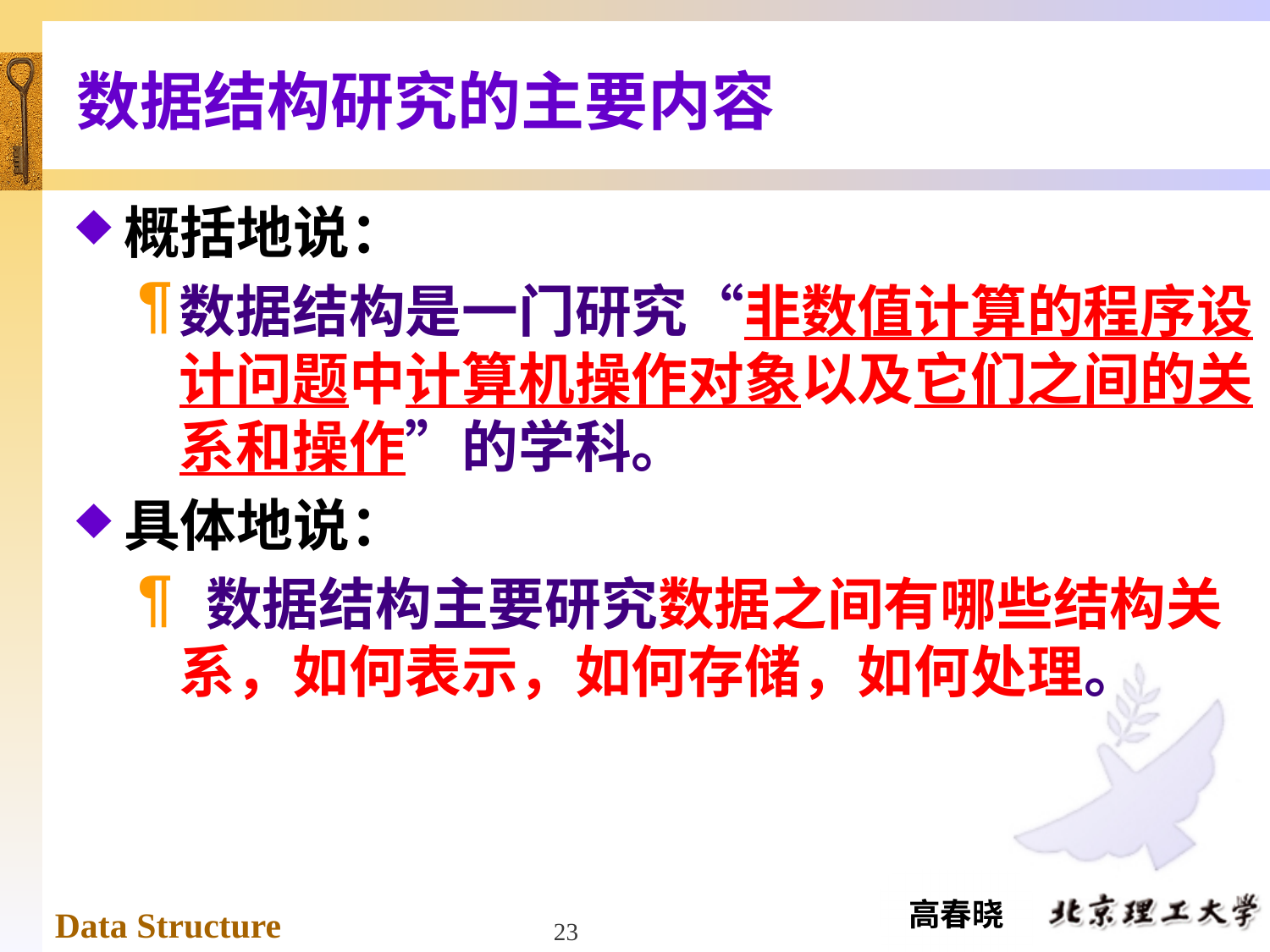

# 数据结构研究的主要内容
概括地说：
数据结构是一门研究“非数值计算的程序设计问题中计算机操作对象以及它们之间的关系和操作”的学科。
具体地说：
 数据结构主要研究数据之间有哪些结构关系，如何表示，如何存储，如何处理。
23